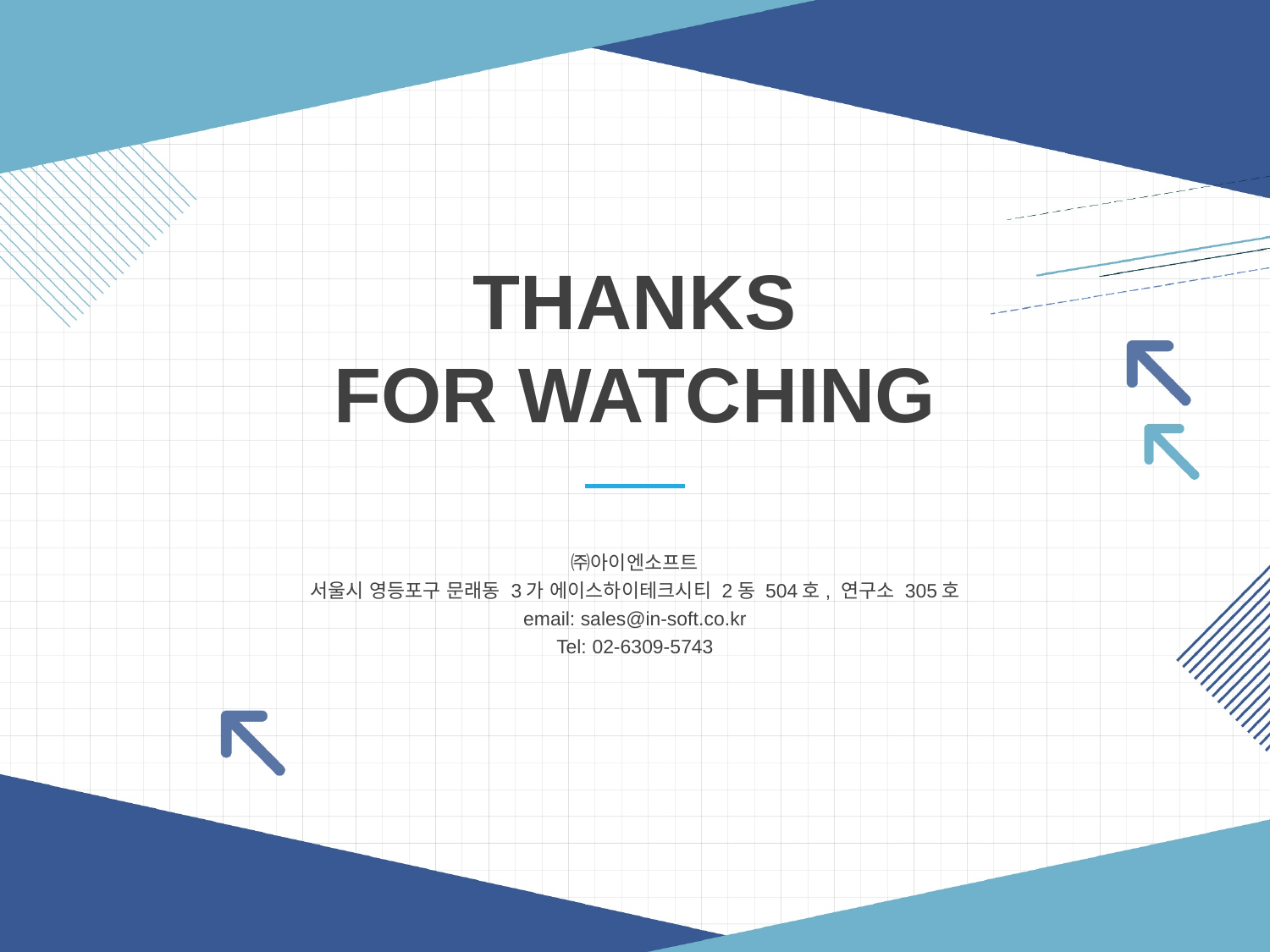

THANKS
FOR WATCHING
㈜아이엔소프트
서울시 영등포구 문래동 3가 에이스하이테크시티 2동 504호, 연구소 305호
email: sales@in-soft.co.kr
Tel: 02-6309-5743